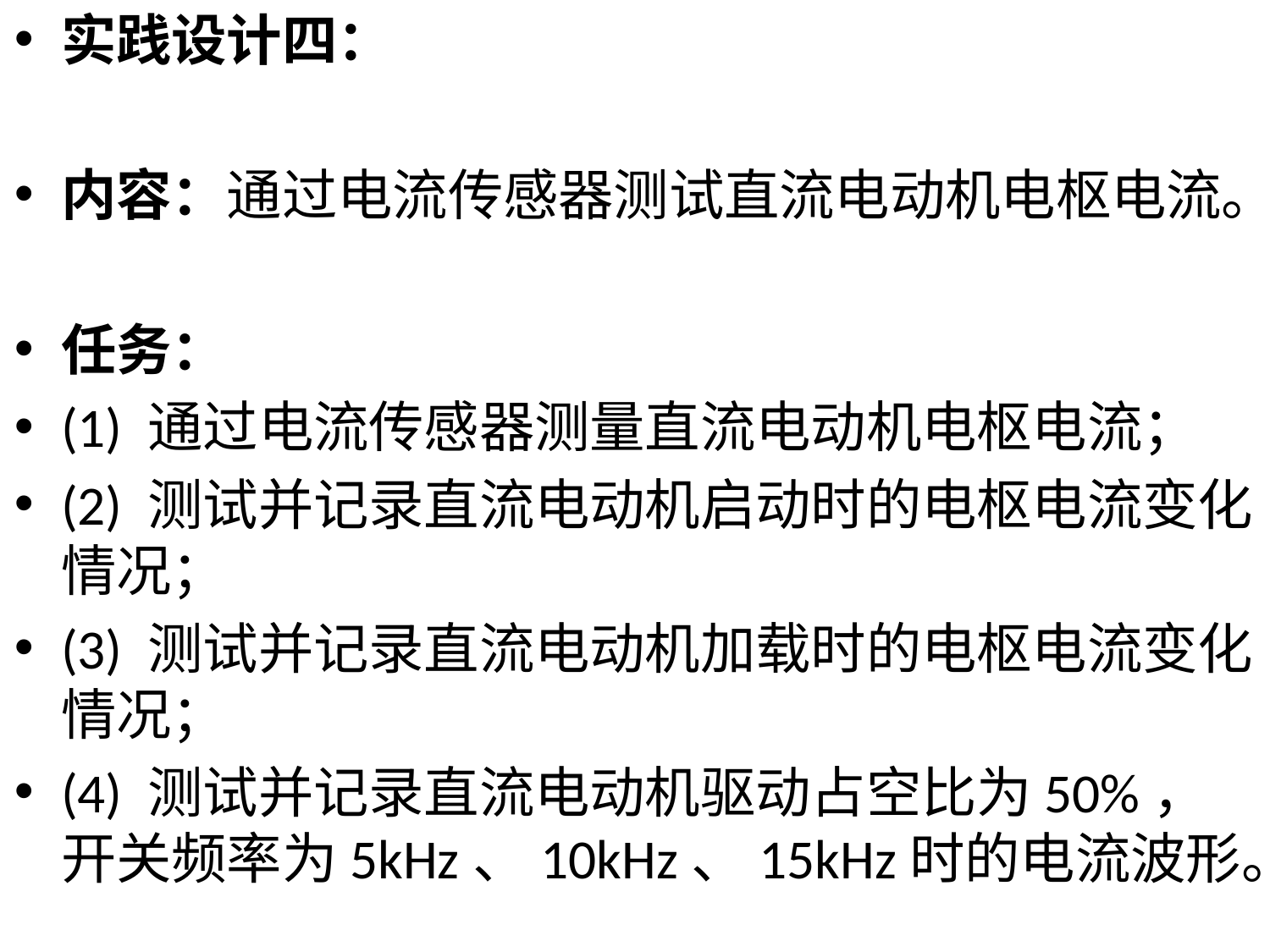

实践设计四：

内容：通过电流传感器测试直流电动机电枢电流。

任务：
(1) 通过电流传感器测量直流电动机电枢电流；
(2) 测试并记录直流电动机启动时的电枢电流变化情况；
(3) 测试并记录直流电动机加载时的电枢电流变化情况；
(4) 测试并记录直流电动机驱动占空比为50%，开关频率为5kHz、10kHz、15kHz时的电流波形。